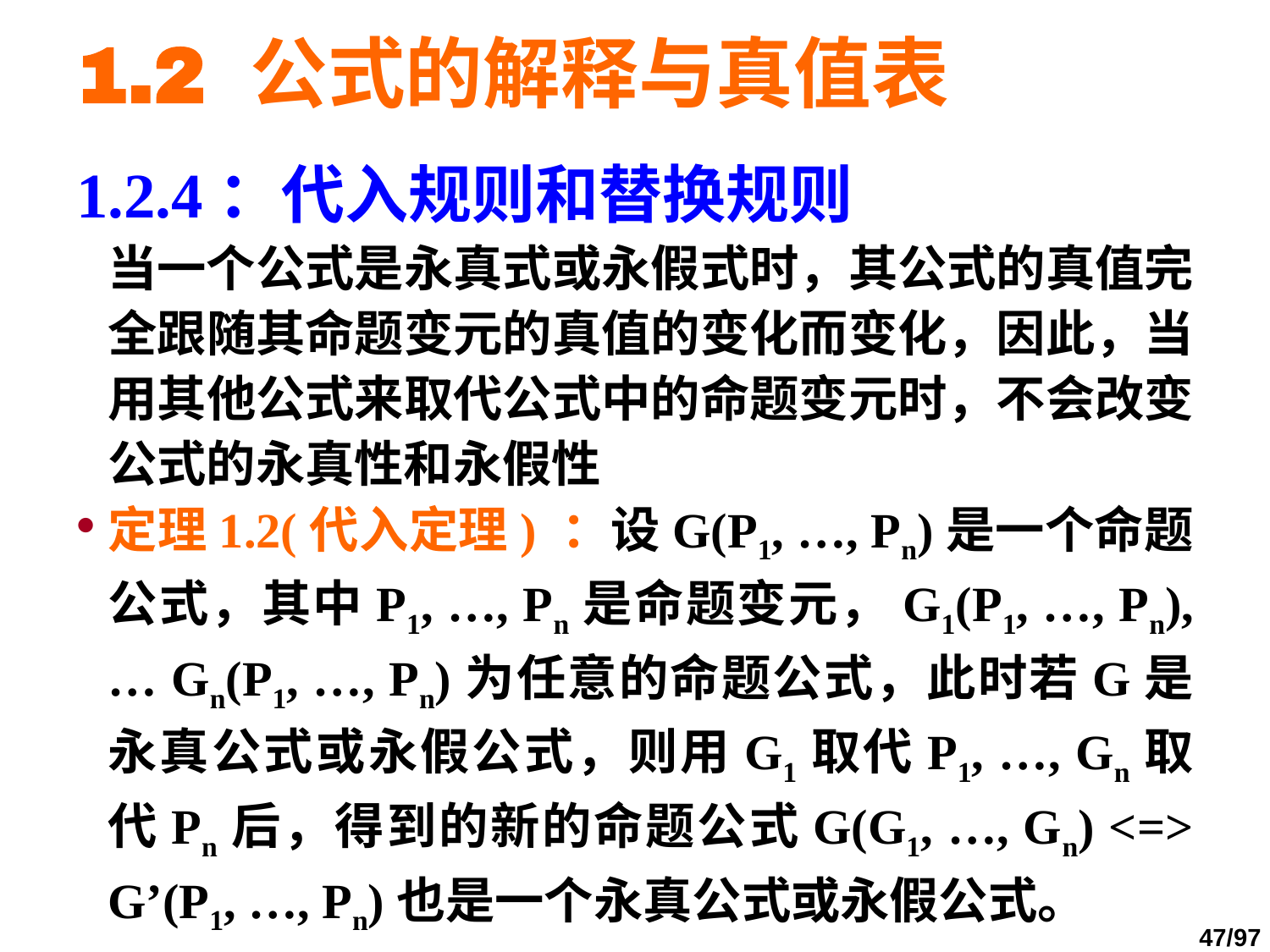

# 1.2 公式的解释与真值表
1.2.4：代入规则和替换规则
	当一个公式是永真式或永假式时，其公式的真值完全跟随其命题变元的真值的变化而变化，因此，当用其他公式来取代公式中的命题变元时，不会改变公式的永真性和永假性
定理1.2(代入定理) ：设G(P1, …, Pn)是一个命题公式，其中P1, …, Pn是命题变元，G1(P1, …, Pn), … Gn(P1, …, Pn)为任意的命题公式，此时若G是永真公式或永假公式，则用G1取代P1, …, Gn取代Pn后，得到的新的命题公式G(G1, …, Gn) <=> G’(P1, …, Pn)也是一个永真公式或永假公式。